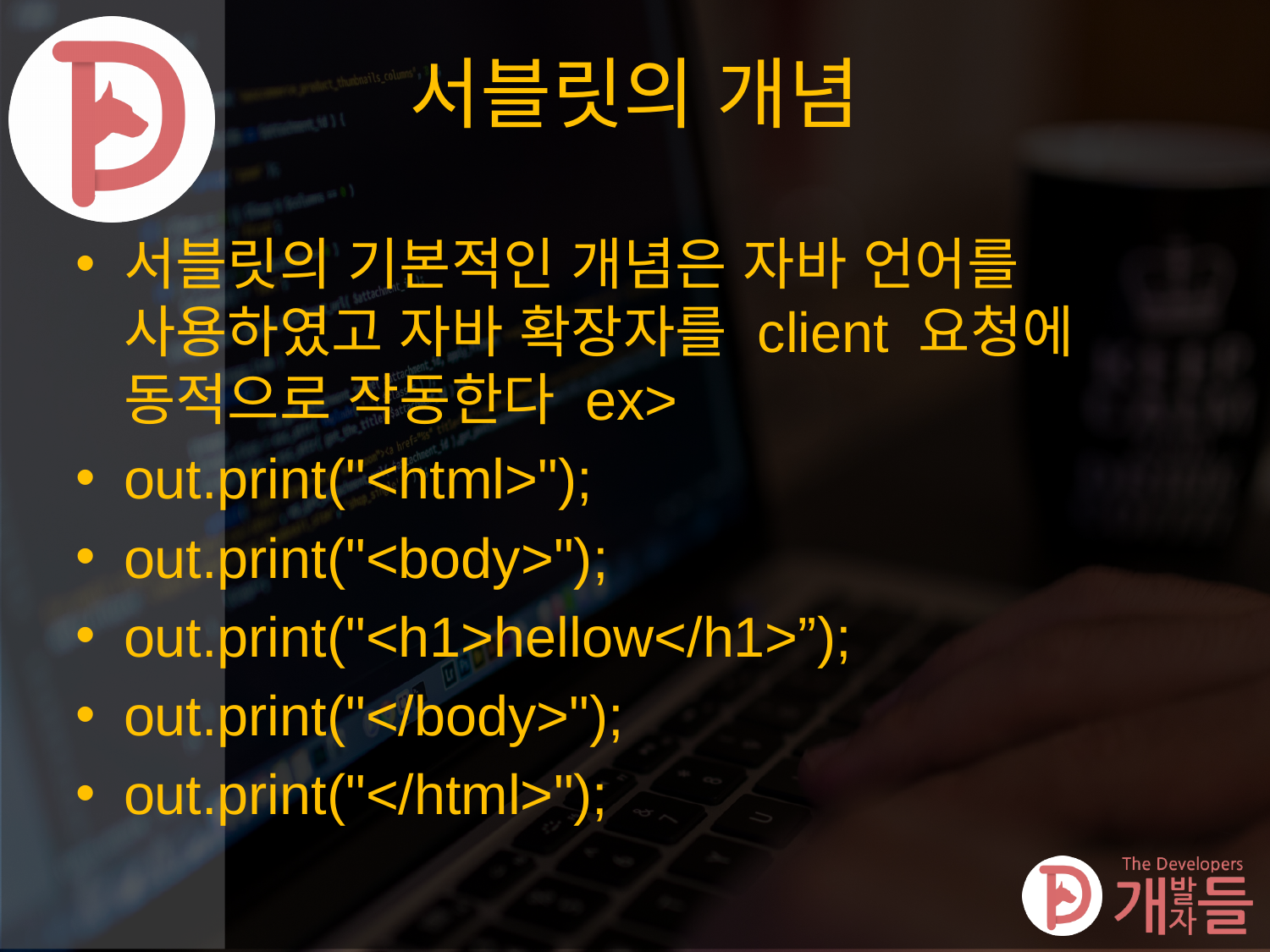

# 서블릿의 개념
서블릿의 기본적인 개념은 자바 언어를 사용하였고 자바 확장자를 client 요청에 동적으로 작동한다 ex>
out.print("<html>");
out.print("<body>");
out.print("<h1>hellow</h1>”);
out.print("</body>");
out.print("</html>");